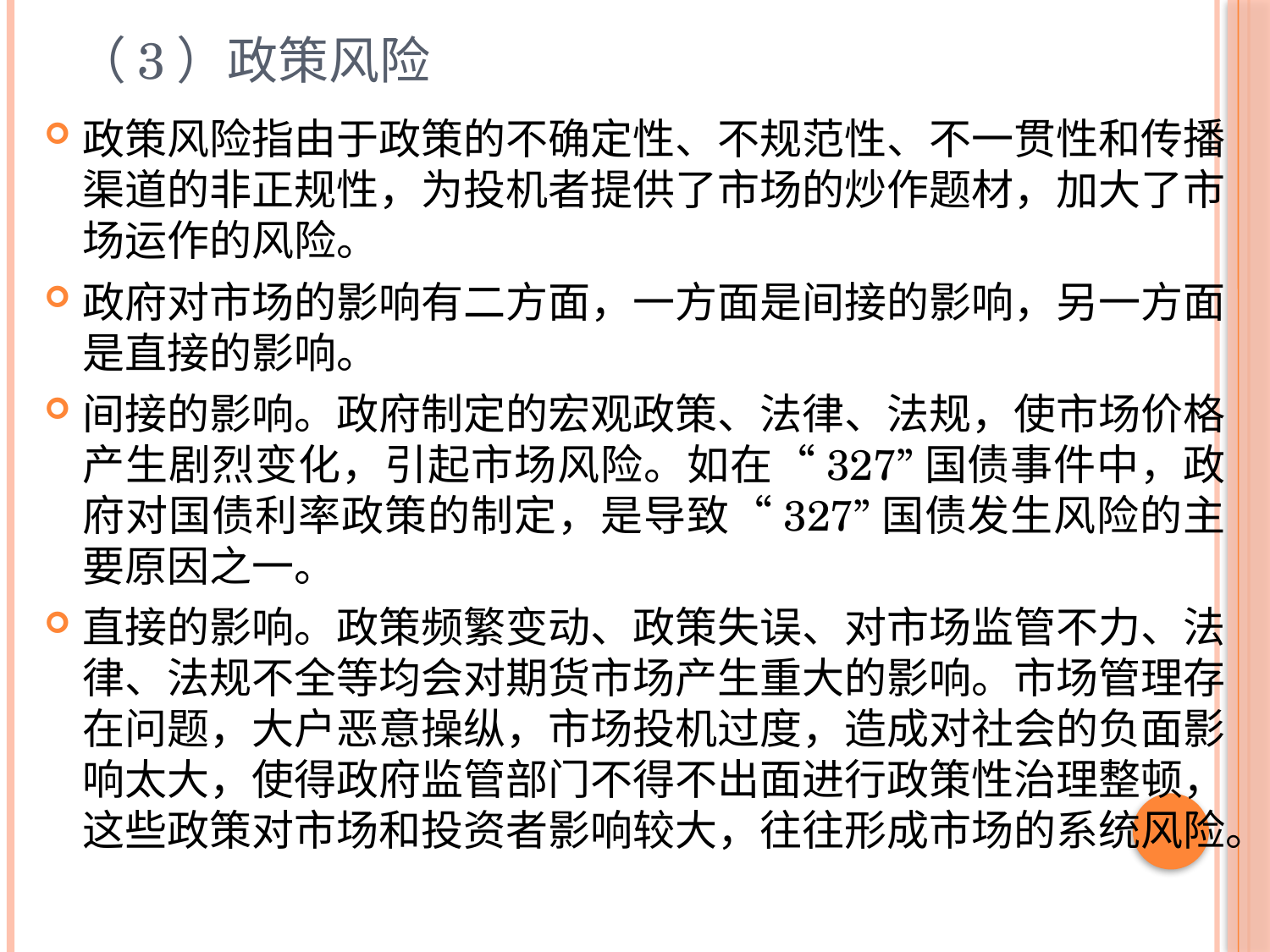

# （3）政策风险
政策风险指由于政策的不确定性、不规范性、不一贯性和传播渠道的非正规性，为投机者提供了市场的炒作题材，加大了市场运作的风险。
政府对市场的影响有二方面，一方面是间接的影响，另一方面是直接的影响。
间接的影响。政府制定的宏观政策、法律、法规，使市场价格产生剧烈变化，引起市场风险。如在“327”国债事件中，政府对国债利率政策的制定，是导致“327”国债发生风险的主要原因之一。
直接的影响。政策频繁变动、政策失误、对市场监管不力、法律、法规不全等均会对期货市场产生重大的影响。市场管理存在问题，大户恶意操纵，市场投机过度，造成对社会的负面影响太大，使得政府监管部门不得不出面进行政策性治理整顿，这些政策对市场和投资者影响较大，往往形成市场的系统风险。